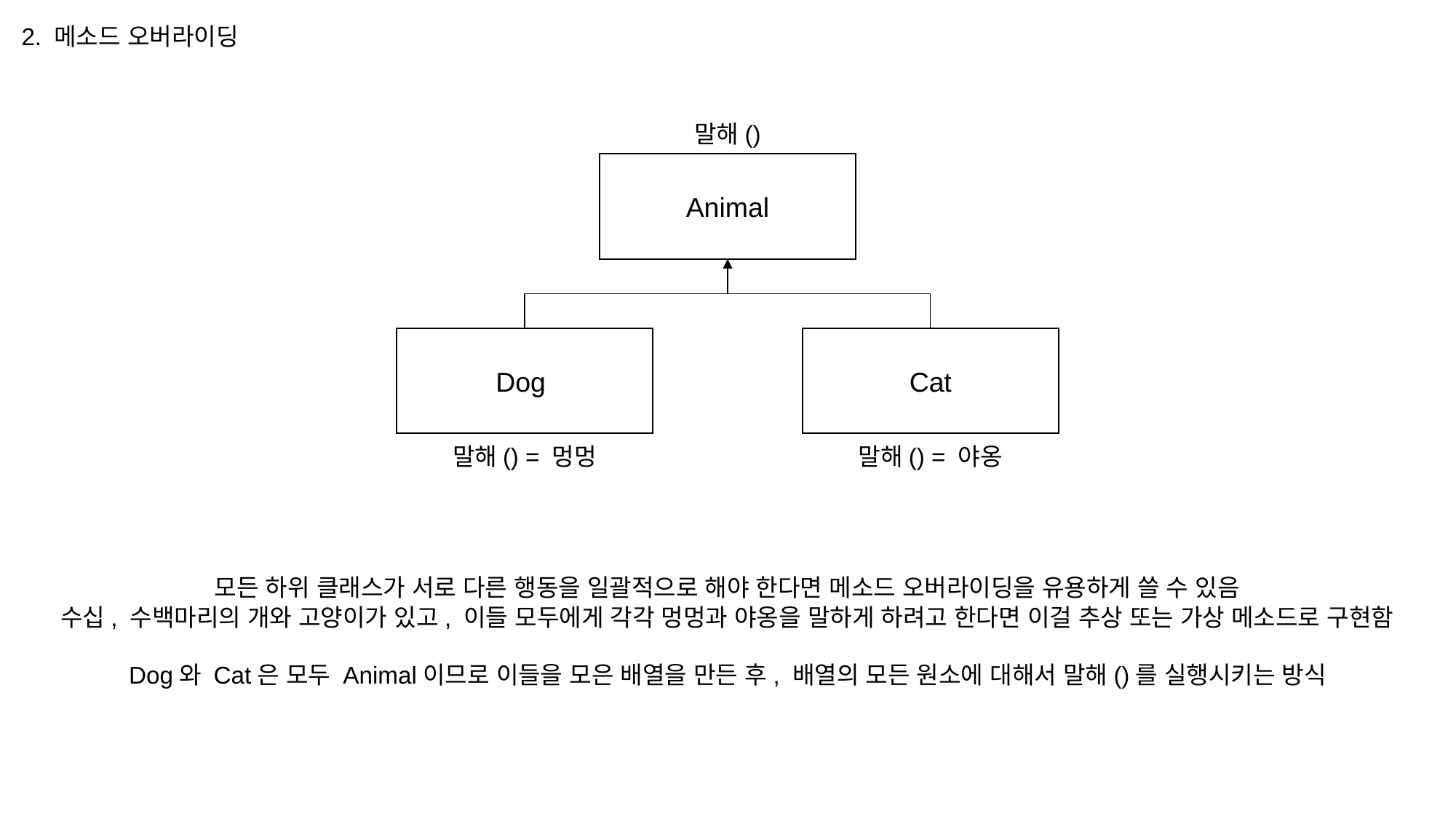

2. 메소드 오버라이딩
말해()
Animal
Dog
Cat
말해() = 멍멍
말해() = 야옹
모든 하위 클래스가 서로 다른 행동을 일괄적으로 해야 한다면 메소드 오버라이딩을 유용하게 쓸 수 있음
수십, 수백마리의 개와 고양이가 있고, 이들 모두에게 각각 멍멍과 야옹을 말하게 하려고 한다면 이걸 추상 또는 가상 메소드로 구현함

Dog와 Cat은 모두 Animal이므로 이들을 모은 배열을 만든 후, 배열의 모든 원소에 대해서 말해()를 실행시키는 방식